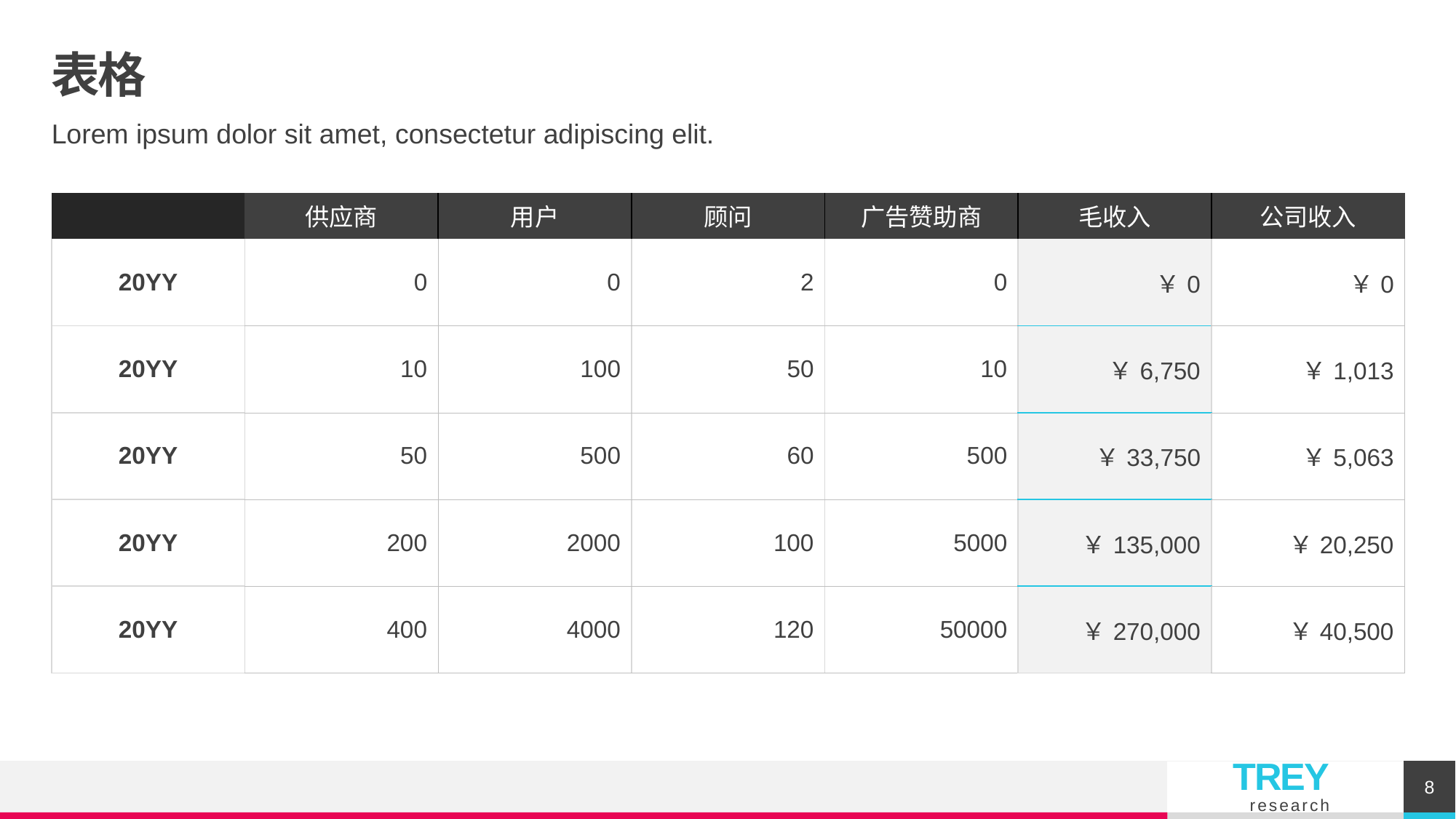

# 表格
Lorem ipsum dolor sit amet, consectetur adipiscing elit.
|  | 供应商 | 用户 | 顾问 | 广告赞助商 | 毛收入 | 公司收入 |
| --- | --- | --- | --- | --- | --- | --- |
| 20YY | 0 | 0 | 2 | 0 | ￥0 | ￥0 |
| 20YY | 10 | 100 | 50 | 10 | ￥6,750 | ￥1,013 |
| 20YY | 50 | 500 | 60 | 500 | ￥33,750 | ￥5,063 |
| 20YY | 200 | 2000 | 100 | 5000 | ￥135,000 | ￥20,250 |
| 20YY | 400 | 4000 | 120 | 50000 | ￥270,000 | ￥40,500 |
8